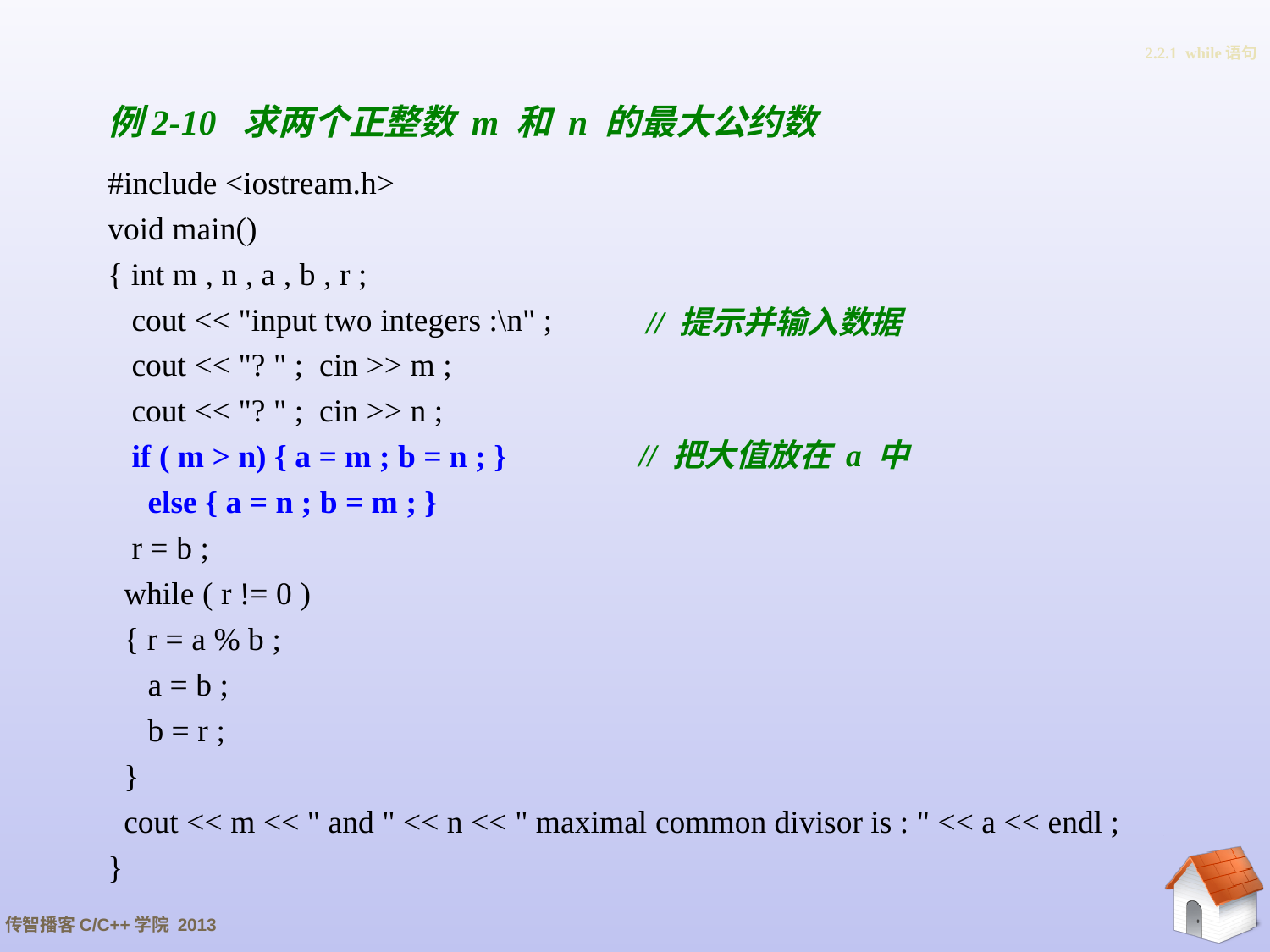

# 2.2.1  while语句
例2-10  求两个正整数 m 和 n 的最大公约数
#include <iostream.h>
void main()
{ int m , n , a , b , r ;
   cout << "input two integers :\n" ;
   cout << "? " ;  cin >> m ;
   cout << "? " ;  cin >> n ;
   if ( m > n) { a = m ; b = n ; }
     else { a = n ; b = m ; }
   r = b ;
  while ( r != 0 )
  { r = a % b ;
     a = b ;
     b = r ;
  }
  cout << m << " and " << n << " maximal common divisor is : " << a << endl ;
}
// 提示并输入数据
// 把大值放在 a 中